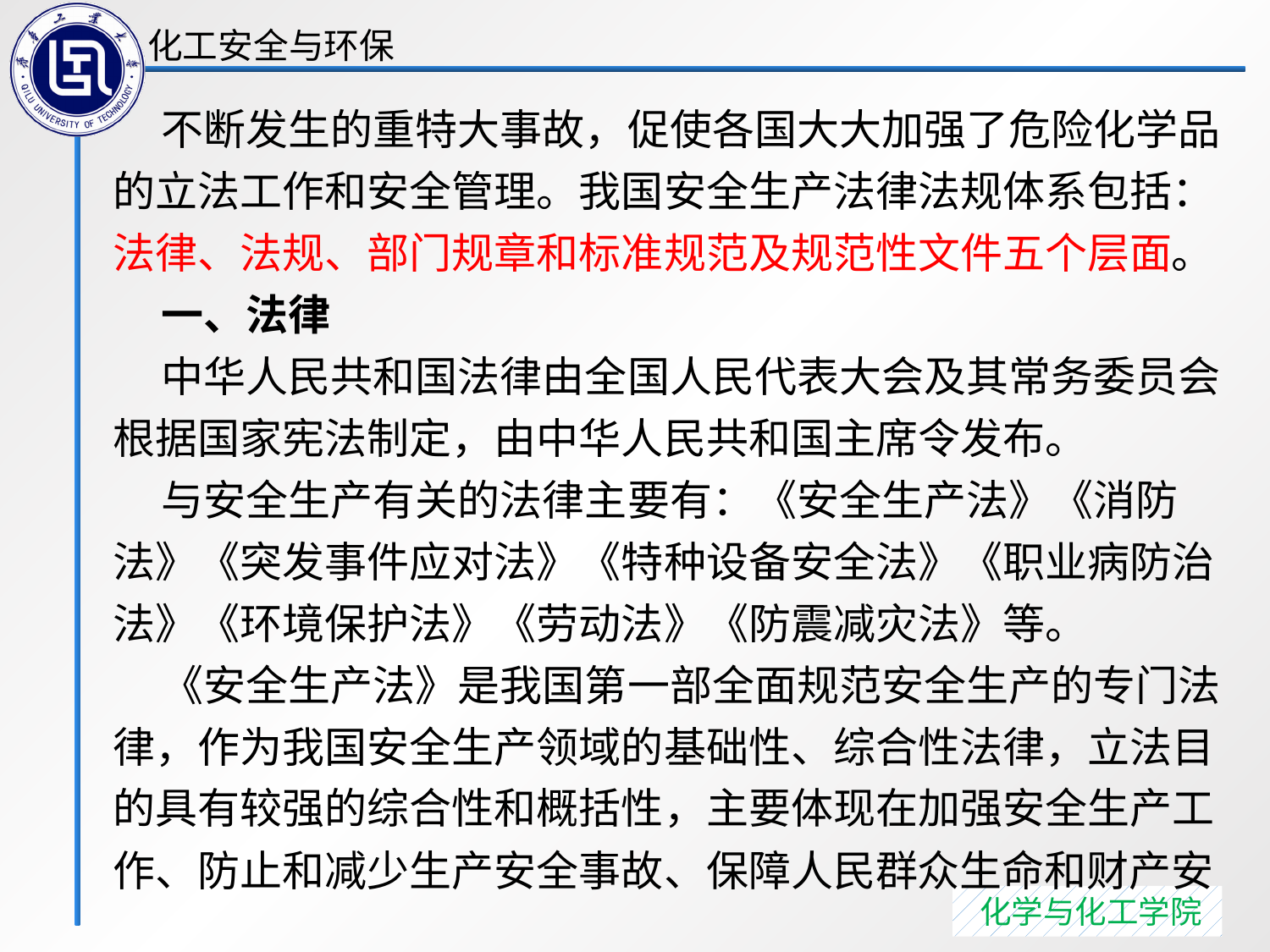

不断发生的重特大事故，促使各国大大加强了危险化学品的立法工作和安全管理。我国安全生产法律法规体系包括：法律、法规、部门规章和标准规范及规范性文件五个层面。
    一、法律
    中华人民共和国法律由全国人民代表大会及其常务委员会根据国家宪法制定，由中华人民共和国主席令发布。
    与安全生产有关的法律主要有：《安全生产法》《消防法》《突发事件应对法》《特种设备安全法》《职业病防治法》《环境保护法》《劳动法》《防震减灾法》等。
    《安全生产法》是我国第一部全面规范安全生产的专门法律，作为我国安全生产领域的基础性、综合性法律，立法目的具有较强的综合性和概括性，主要体现在加强安全生产工作、防止和减少生产安全事故、保障人民群众生命和财产安